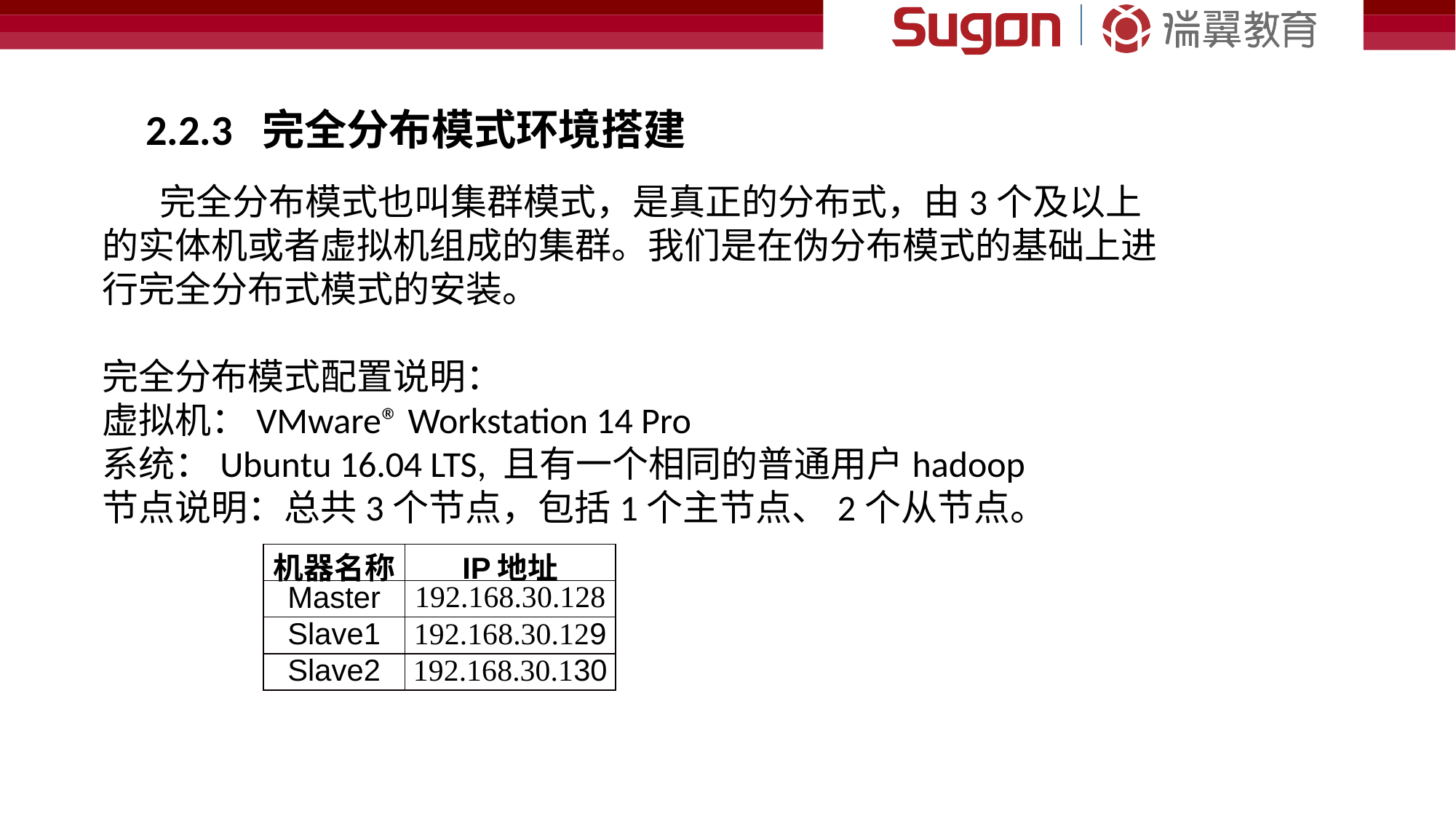

2.2.3  完全分布模式环境搭建
      完全分布模式也叫集群模式，是真正的分布式，由3个及以上的实体机或者虚拟机组成的集群。我们是在伪分布模式的基础上进行完全分布式模式的安装。

完全分布模式配置说明：
虚拟机：VMware® Workstation 14 Pro
系统：Ubuntu 16.04 LTS, 且有一个相同的普通用户hadoop
节点说明：总共3个节点，包括1个主节点、2个从节点。

| 机器名称 | IP地址 |
| --- | --- |
| Master | 192.168.30.128 |
| Slave1 | 192.168.30.129 |
| Slave2 | 192.168.30.130 |